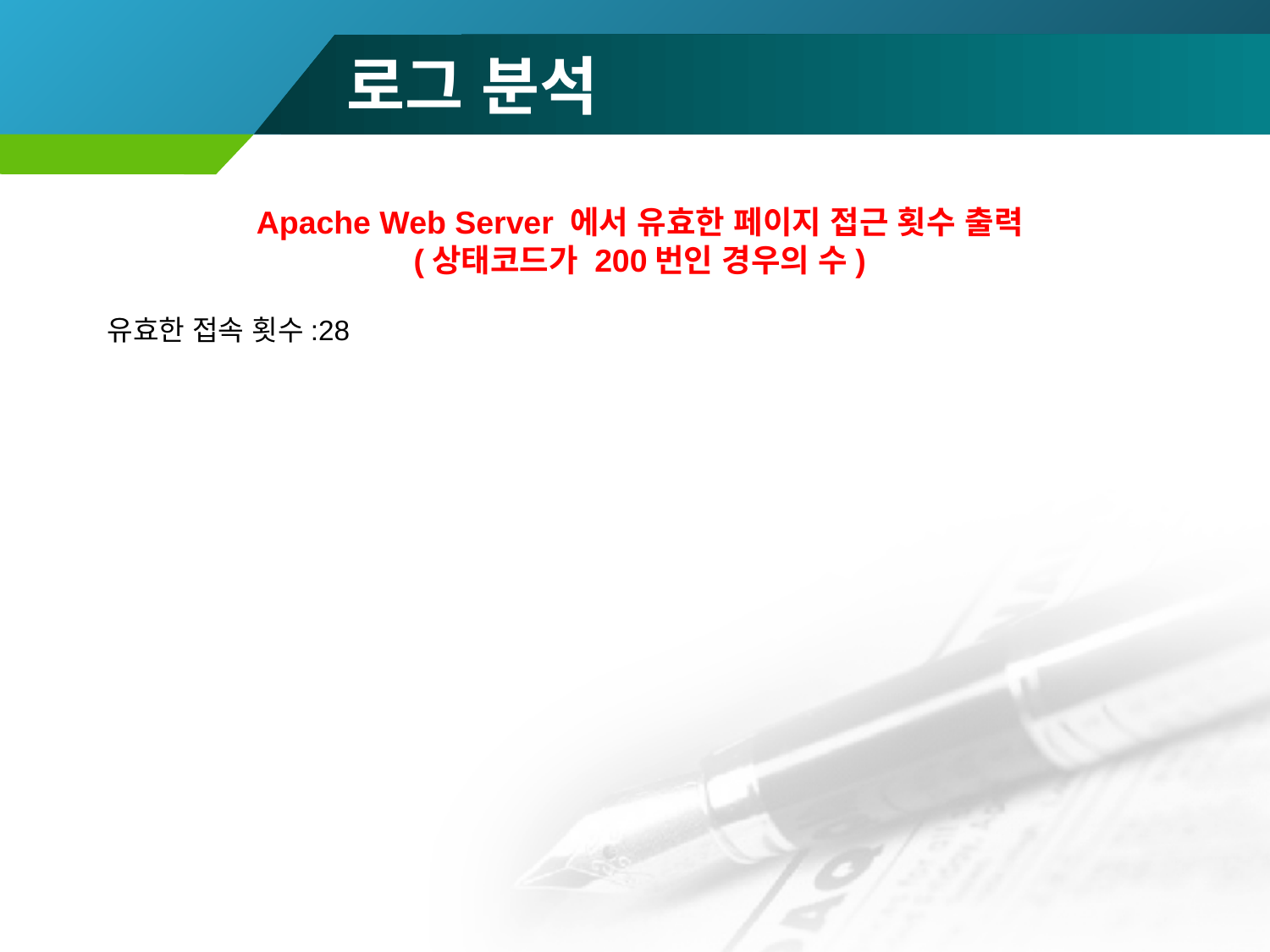

# 로그 분석
Apache Web Server 에서 유효한 페이지 접근 횟수 출력
(상태코드가 200번인 경우의 수)

유효한 접속 횟수:28